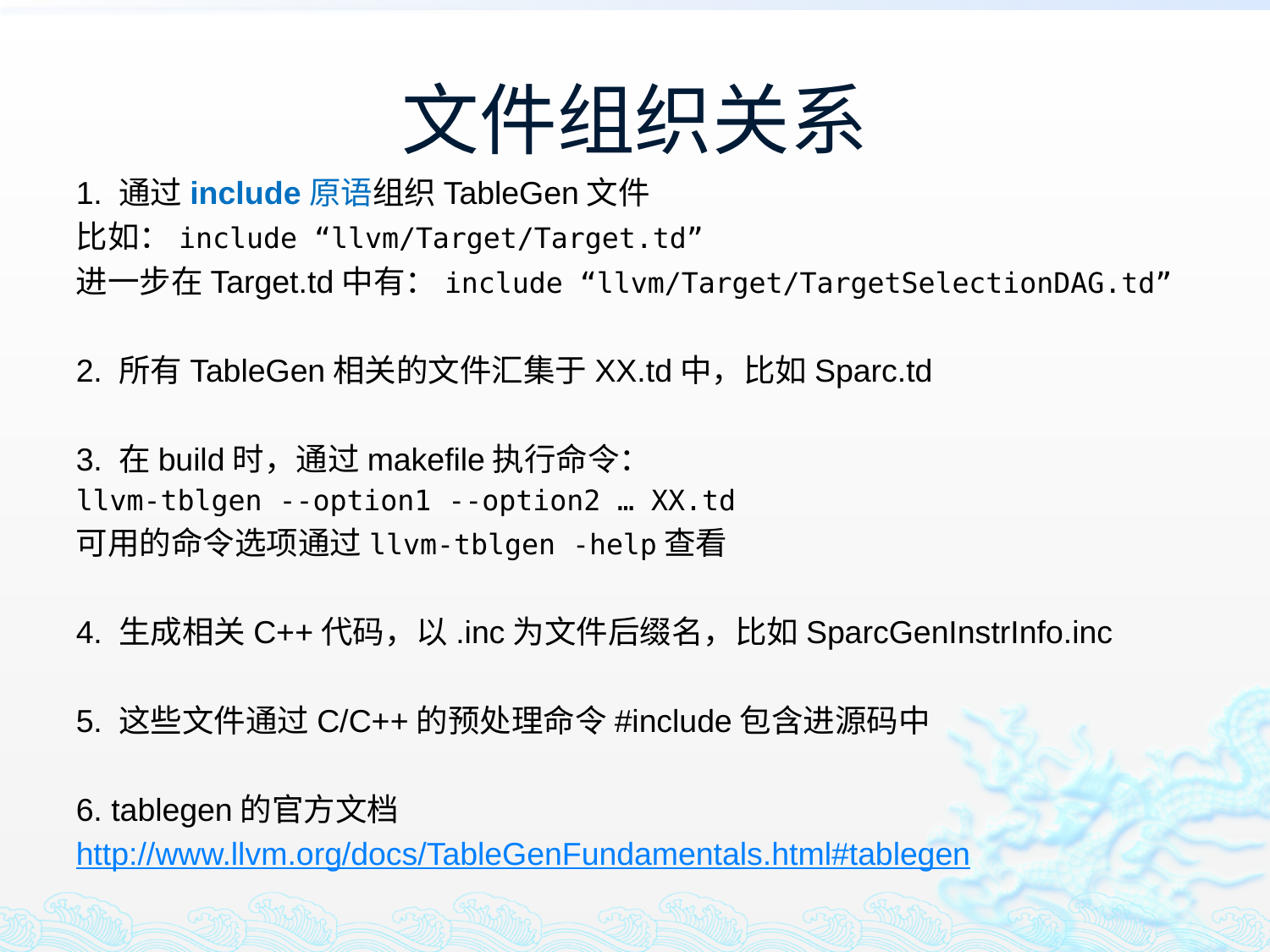

# 文件组织关系
1. 通过include原语组织TableGen文件
比如：include “llvm/Target/Target.td”
进一步在Target.td中有：include “llvm/Target/TargetSelectionDAG.td”

2. 所有TableGen相关的文件汇集于XX.td中，比如Sparc.td

3. 在build时，通过makefile执行命令：
llvm-tblgen --option1 --option2 … XX.td
可用的命令选项通过llvm-tblgen -help查看

4. 生成相关C++代码，以.inc为文件后缀名，比如SparcGenInstrInfo.inc

5. 这些文件通过C/C++的预处理命令#include包含进源码中

6. tablegen的官方文档
http://www.llvm.org/docs/TableGenFundamentals.html#tablegen